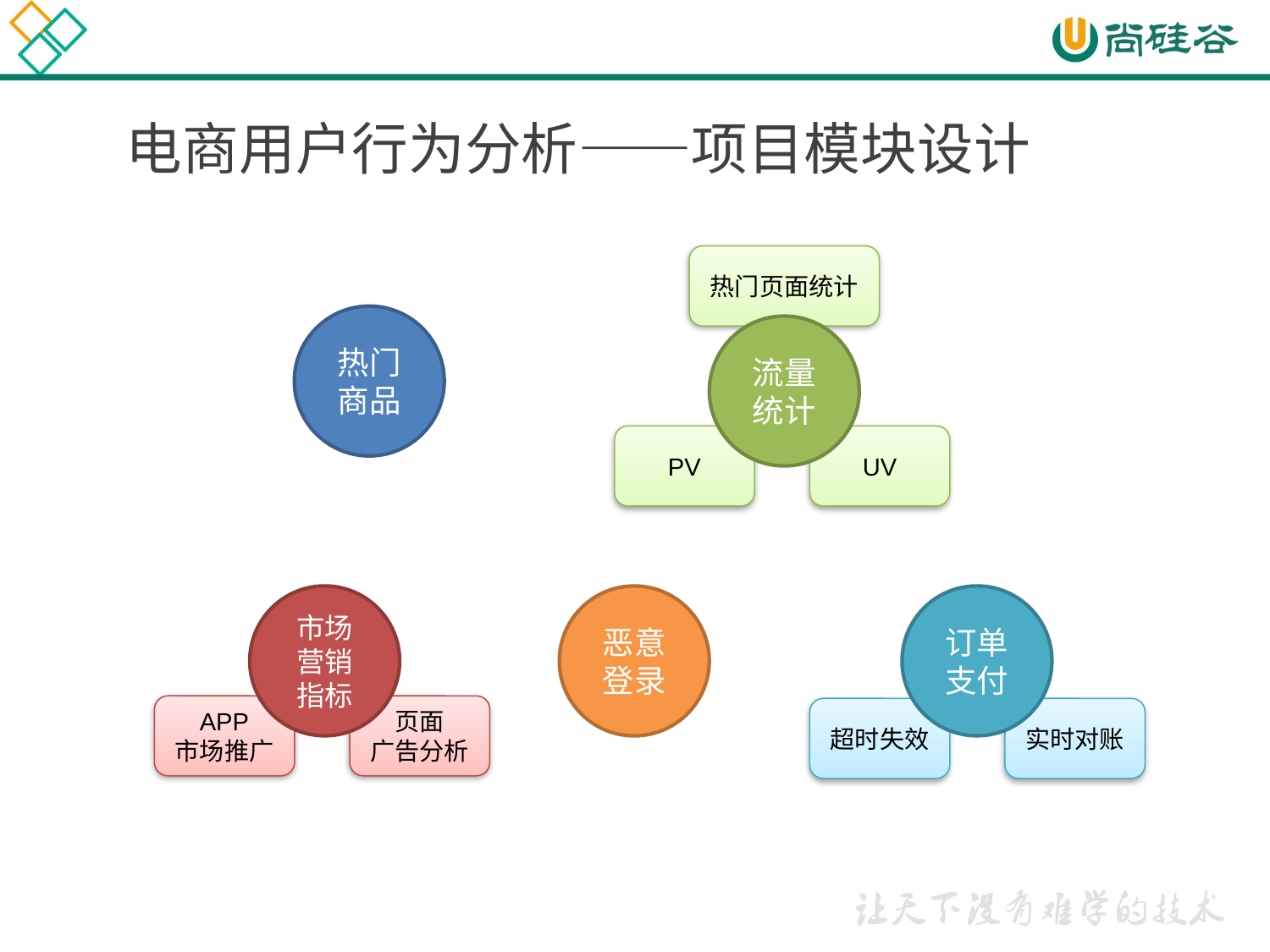

# 电商用户行为分析——项目模块设计
热门页面统计
热门商品
流量统计
UV
PV
订单支付
市场营销指标
恶意登录
页面
广告分析
APP
市场推广
实时对账
超时失效